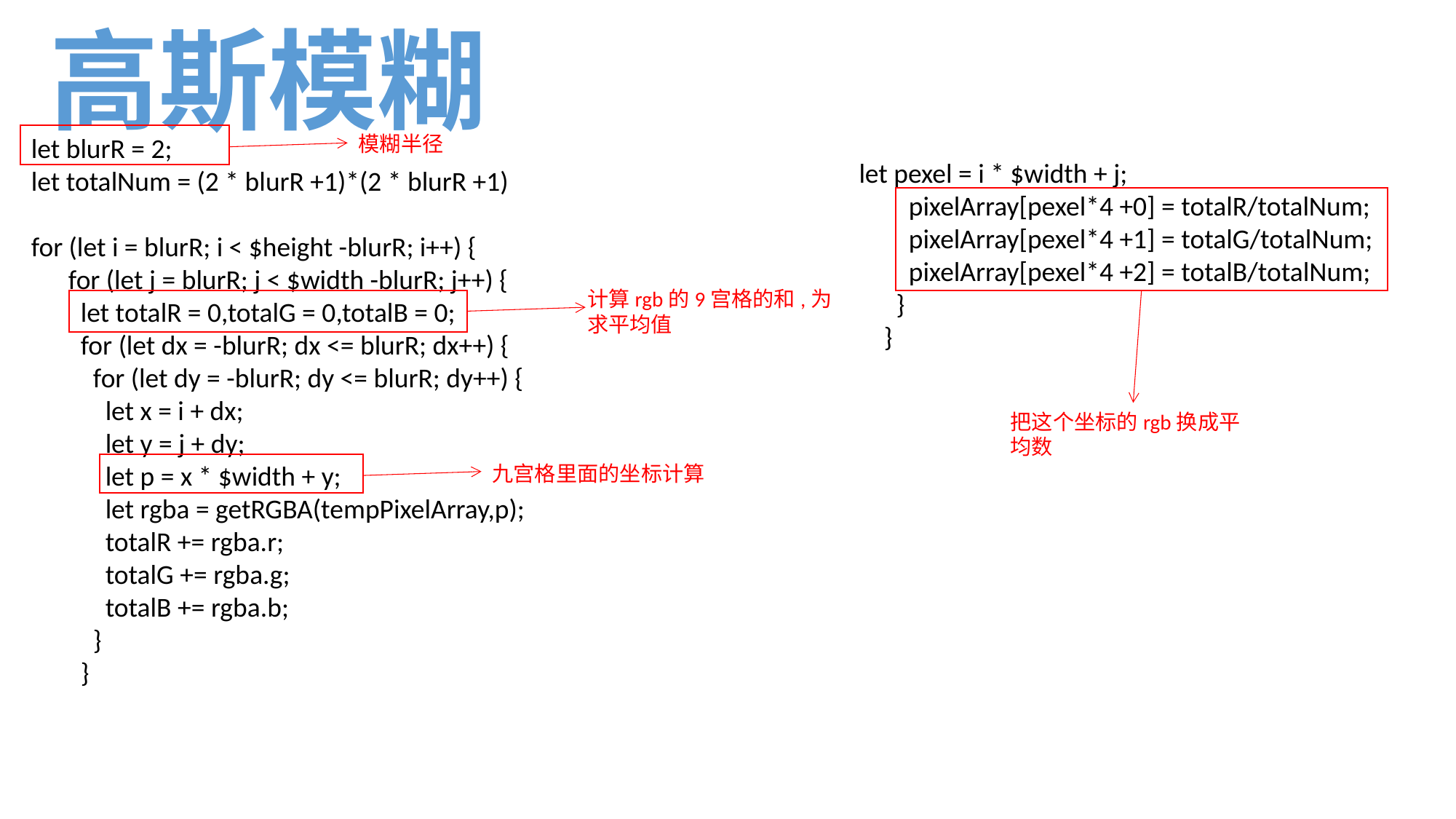

高斯模糊
let blurR = 2;
let totalNum = (2 * blurR +1)*(2 * blurR +1)

for (let i = blurR; i < $height -blurR; i++) {
      for (let j = blurR; j < $width -blurR; j++) {
        let totalR = 0,totalG = 0,totalB = 0;
        for (let dx = -blurR; dx <= blurR; dx++) {
          for (let dy = -blurR; dy <= blurR; dy++) {
            let x = i + dx;
            let y = j + dy;
            let p = x * $width + y;
            let rgba = getRGBA(tempPixelArray,p);
            totalR += rgba.r;
            totalG += rgba.g;
            totalB += rgba.b;
          }
        }

模糊半径
let pexel = i * $width + j;
        pixelArray[pexel*4 +0] = totalR/totalNum;
        pixelArray[pexel*4 +1] = totalG/totalNum;
        pixelArray[pexel*4 +2] = totalB/totalNum;
      }
    }

计算rgb的9宫格的和,为求平均值

把这个坐标的rgb换成平均数

九宫格里面的坐标计算